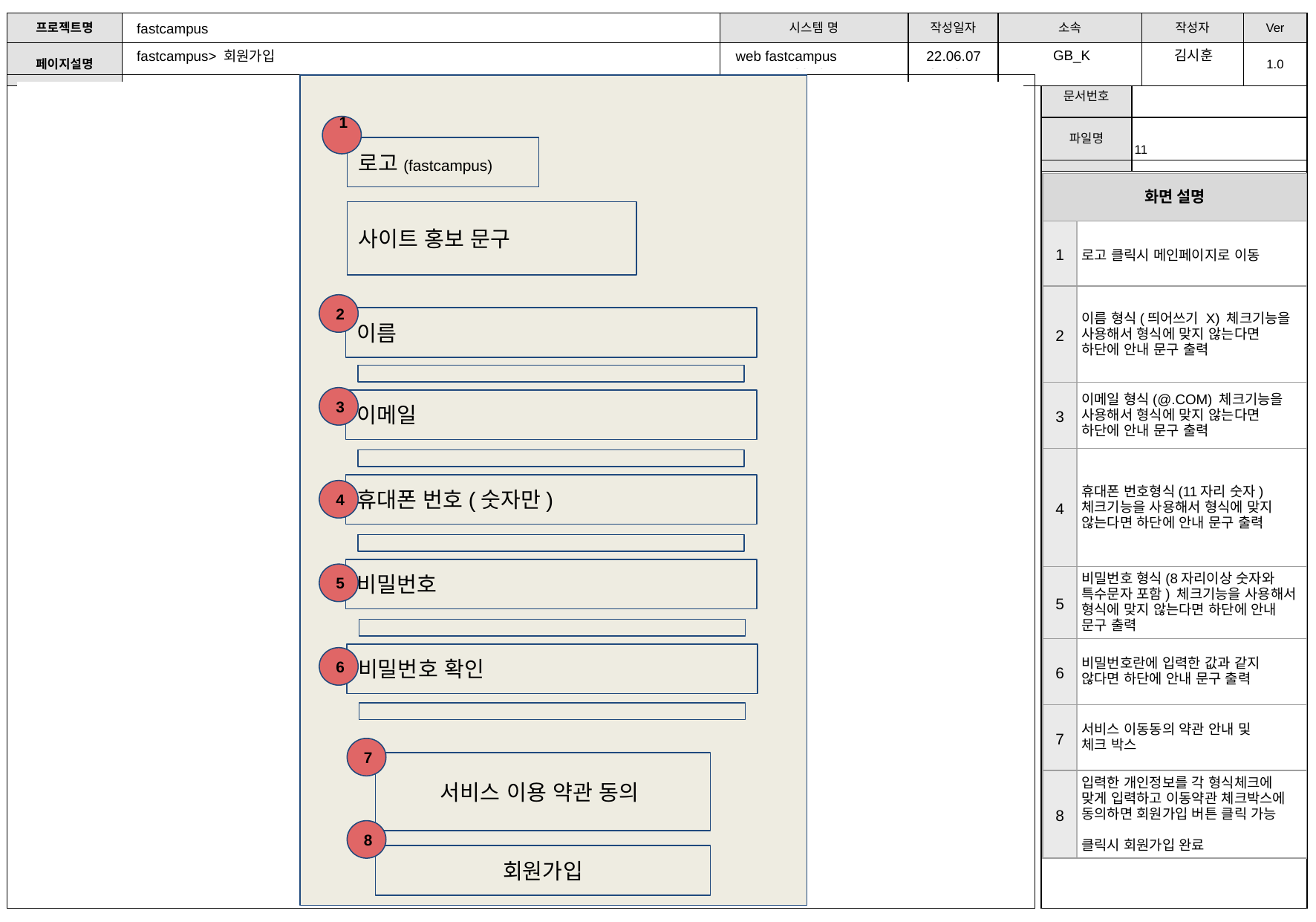

fastcampus
인프런 > 로그인
표지
GB_K
김시훈
fastcampus> 회원가입
web fastcampus
22.06.07

1
로고(fastcampus)
| 화면 설명 |  |
| --- | --- |
| 1 | 로고 클릭시 메인페이지로 이동 |
| 2 | 이름 형식(띄어쓰기 X) 체크기능을 사용해서 형식에 맞지 않는다면 하단에 안내 문구 출력 |
| 3 | 이메일 형식(@.COM) 체크기능을 사용해서 형식에 맞지 않는다면 하단에 안내 문구 출력 |
| 4 | 휴대폰 번호형식(11자리 숫자) 체크기능을 사용해서 형식에 맞지 않는다면 하단에 안내 문구 출력 |
| 5 | 비밀번호 형식(8자리이상 숫자와 특수문자 포함) 체크기능을 사용해서 형식에 맞지 않는다면 하단에 안내 문구 출력 |
| 6 | 비밀번호란에 입력한 값과 같지 않다면 하단에 안내 문구 출력 |
| 7 | 서비스 이동동의 약관 안내 및 체크 박스 |
| 8 | 입력한 개인정보를 각 형식체크에 맞게 입력하고 이동약관 체크박스에 동의하면 회원가입 버튼 클릭 가능 클릭시 회원가입 완료 |
사이트 홍보 문구
2
이름

3
이메일

휴대폰 번호(숫자만)
4

비밀번호
5

비밀번호 확인
6

7
서비스 이용 약관 동의
* 본 문서는 UI 화면의 개발의 방향성을 제시하는 것으로 실제 개발 제품과 다를 수 있습니다.
8
회원가입